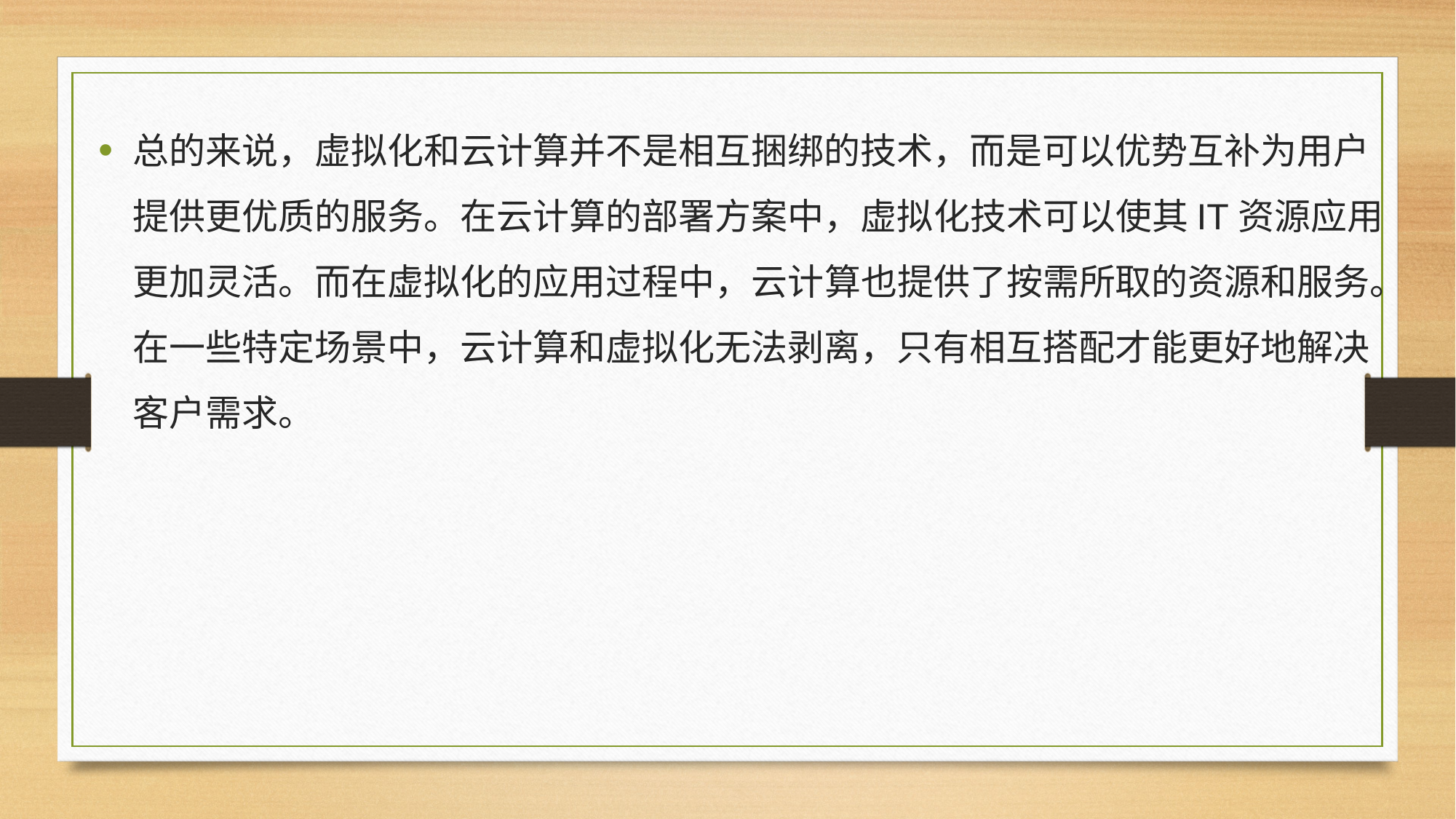

总的来说，虚拟化和云计算并不是相互捆绑的技术，而是可以优势互补为用户提供更优质的服务。在云计算的部署方案中，虚拟化技术可以使其IT资源应用更加灵活。而在虚拟化的应用过程中，云计算也提供了按需所取的资源和服务。在一些特定场景中，云计算和虚拟化无法剥离，只有相互搭配才能更好地解决客户需求。